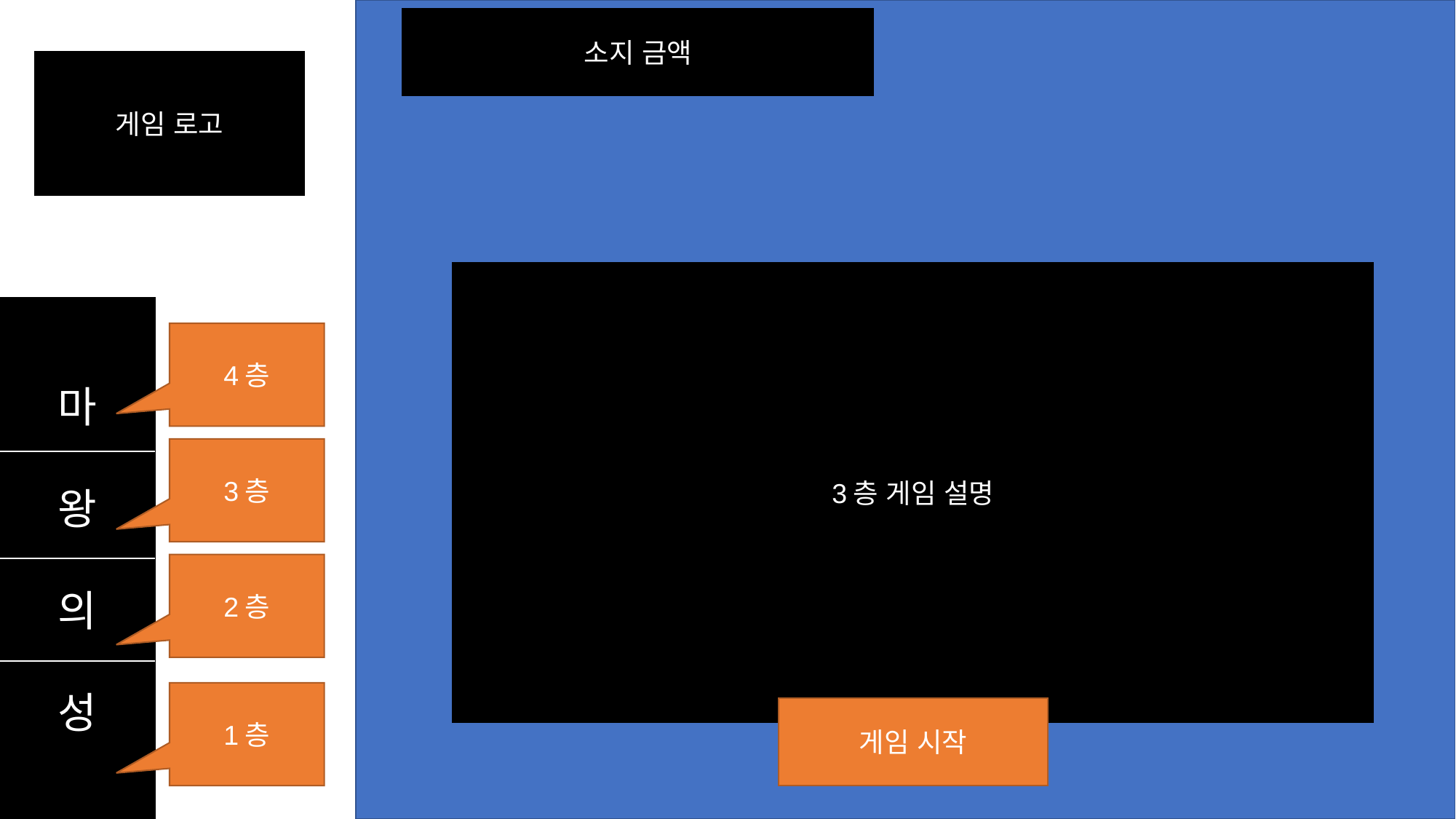

소지 금액
게임 로고
3층 게임 설명
마

왕

의

성
4층
3층
2층
1층
게임 시작